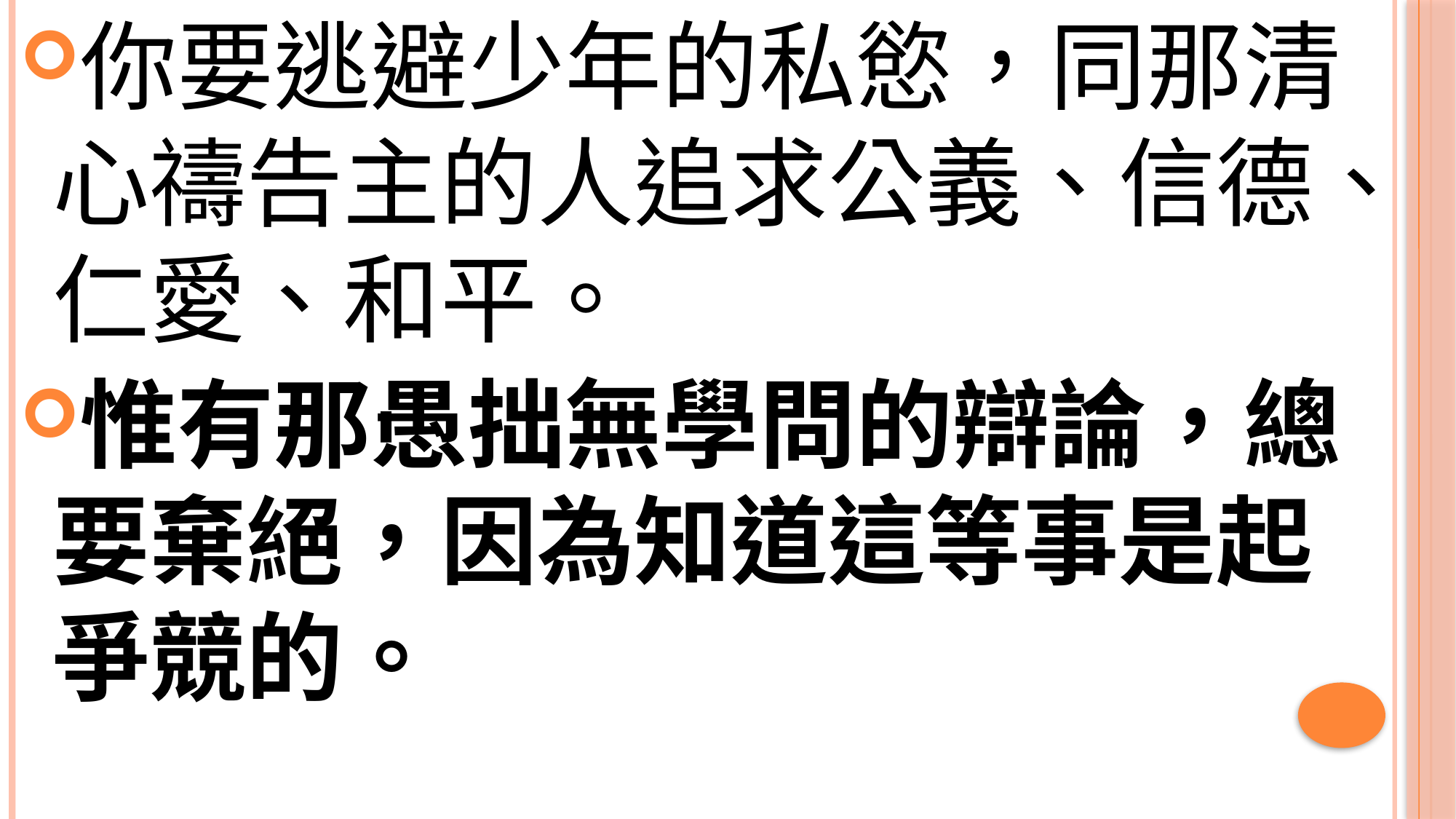

你要逃避少年的私慾，同那清心禱告主的人追求公義、信德、仁愛、和平。
惟有那愚拙無學問的辯論，總要棄絕，因為知道這等事是起爭競的。